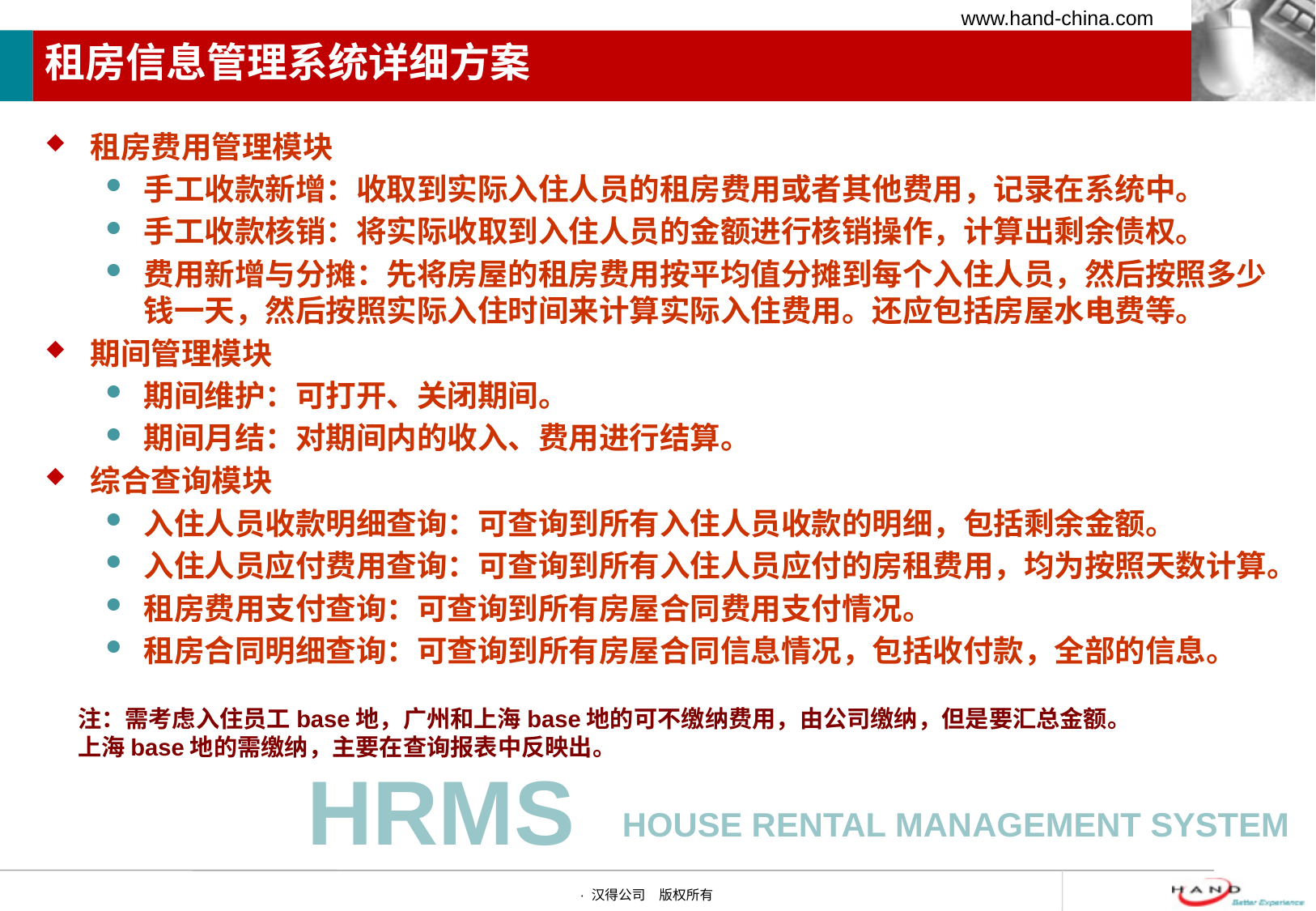

# 租房信息管理系统详细方案
租房费用管理模块
手工收款新增：收取到实际入住人员的租房费用或者其他费用，记录在系统中。
手工收款核销：将实际收取到入住人员的金额进行核销操作，计算出剩余债权。
费用新增与分摊：先将房屋的租房费用按平均值分摊到每个入住人员，然后按照多少钱一天，然后按照实际入住时间来计算实际入住费用。还应包括房屋水电费等。
期间管理模块
期间维护：可打开、关闭期间。
期间月结：对期间内的收入、费用进行结算。
综合查询模块
入住人员收款明细查询：可查询到所有入住人员收款的明细，包括剩余金额。
入住人员应付费用查询：可查询到所有入住人员应付的房租费用，均为按照天数计算。
租房费用支付查询：可查询到所有房屋合同费用支付情况。
租房合同明细查询：可查询到所有房屋合同信息情况，包括收付款，全部的信息。
注：需考虑入住员工base地，广州和上海base地的可不缴纳费用，由公司缴纳，但是要汇总金额。上海base地的需缴纳，主要在查询报表中反映出。
HRMS
House rental MANAGEMENT system
12